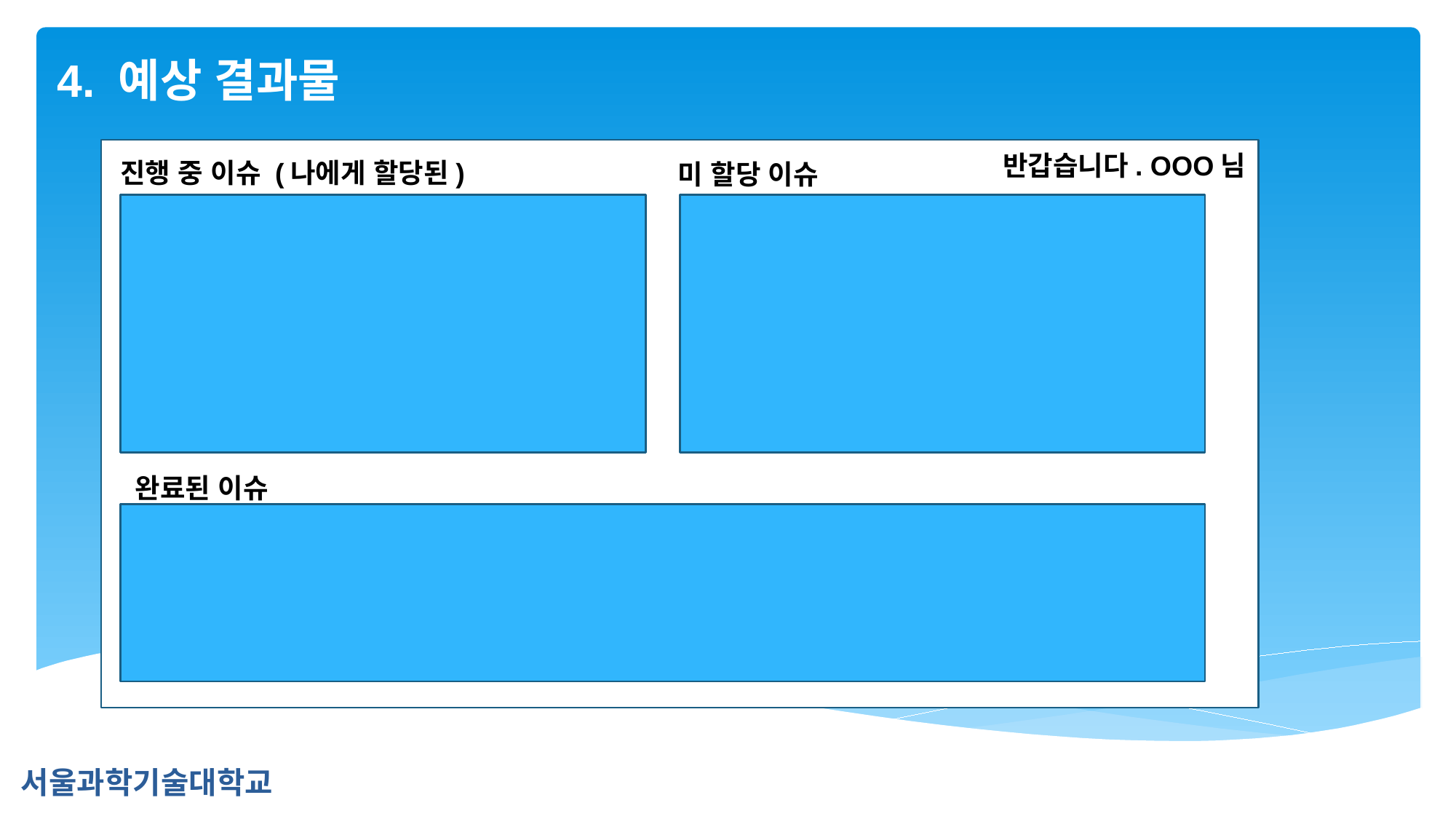

4. 예상 결과물

반갑습니다. OOO님
진행 중 이슈 (나에게 할당된)
미 할당 이슈

완료된 이슈

서울과학기술대학교